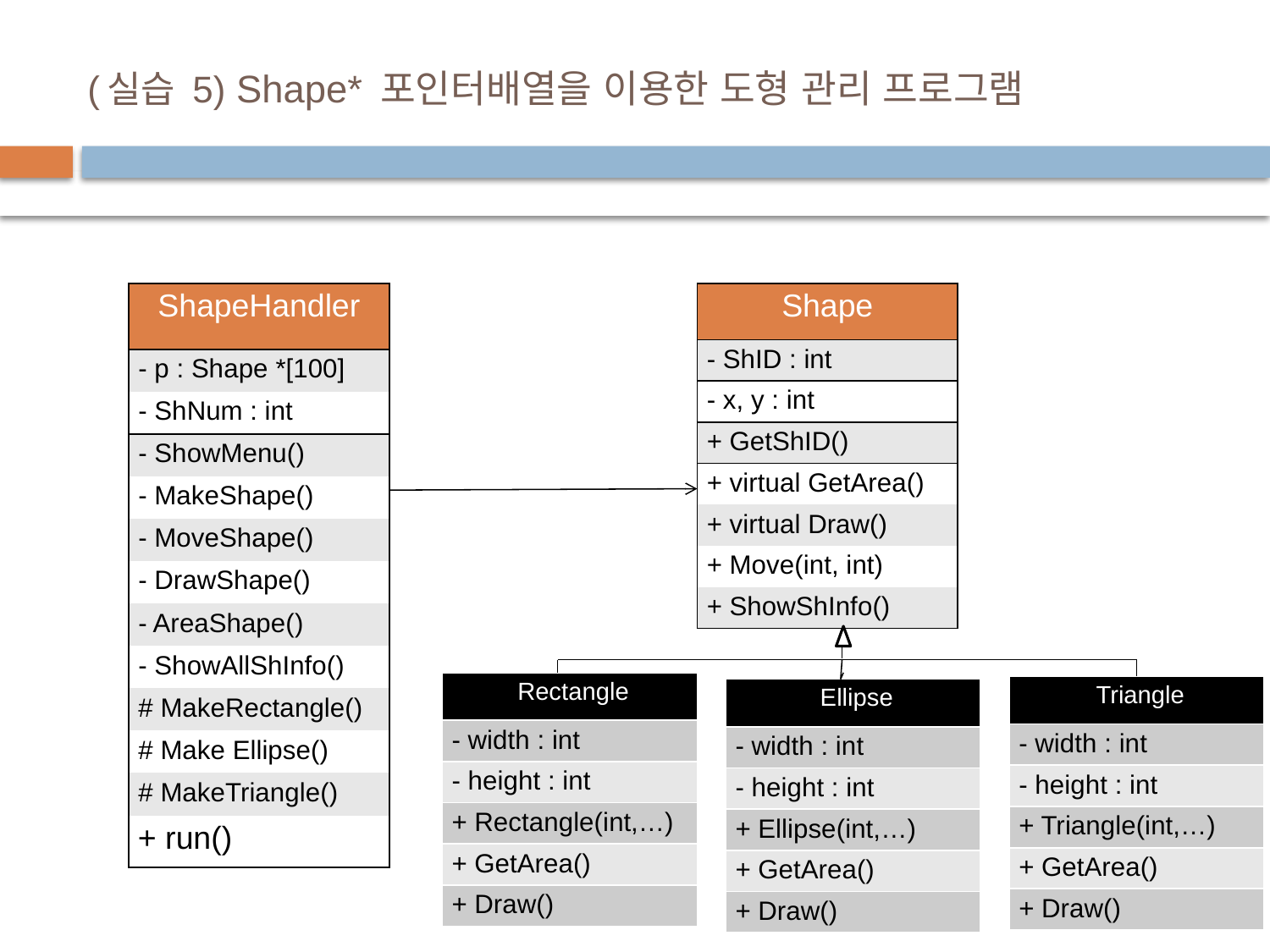

# (실습 5) Shape* 포인터배열을 이용한 도형 관리 프로그램
| ShapeHandler |
| --- |
| - p : Shape \*[100] |
| - ShNum : int |
| - ShowMenu() |
| - MakeShape() |
| - MoveShape() |
| - DrawShape() |
| - AreaShape() |
| - ShowAllShInfo() |
| # MakeRectangle() |
| # Make Ellipse() |
| # MakeTriangle() |
| Shape |
| --- |
| - ShID : int |
| - x, y : int |
| + GetShID() |
| + virtual GetArea() |
| + virtual Draw() |
| + Move(int, int) |
| + ShowShInfo() |

| Rectangle |
| --- |
| - width : int |
| - height : int |
| + Rectangle(int,…) |
| + GetArea() |
| + Draw() |
| Triangle |
| --- |
| - width : int |
| - height : int |
| + Triangle(int,…) |
| + GetArea() |
| + Draw() |
| Ellipse |
| --- |
| - width : int |
| - height : int |
| + Ellipse(int,…) |
| + GetArea() |
| + Draw() |
+ run()
| ++ run() |
| --- |